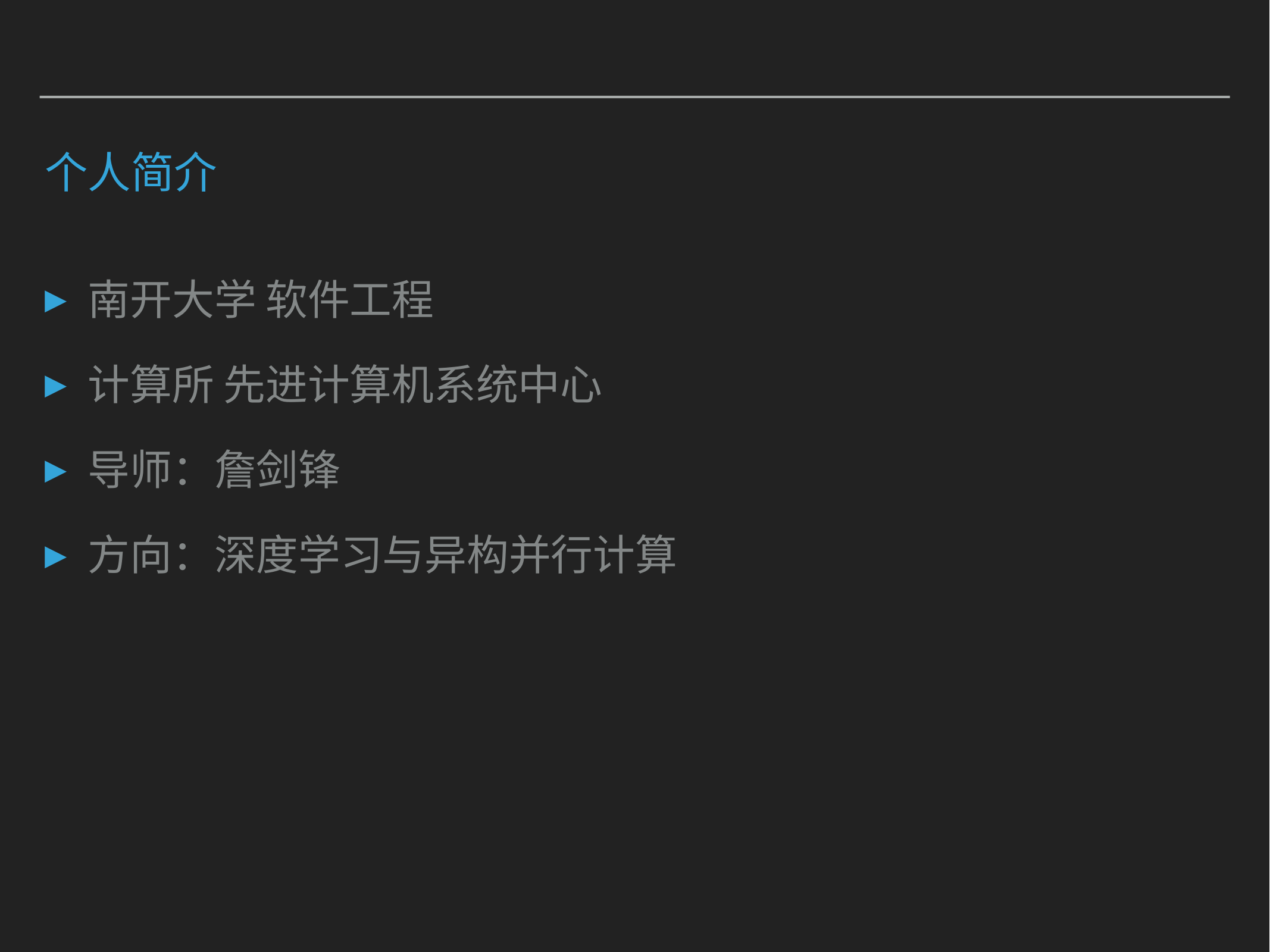

# 个人简介
南开大学 软件工程
计算所 先进计算机系统中心
导师：詹剑锋
方向：深度学习与异构并行计算